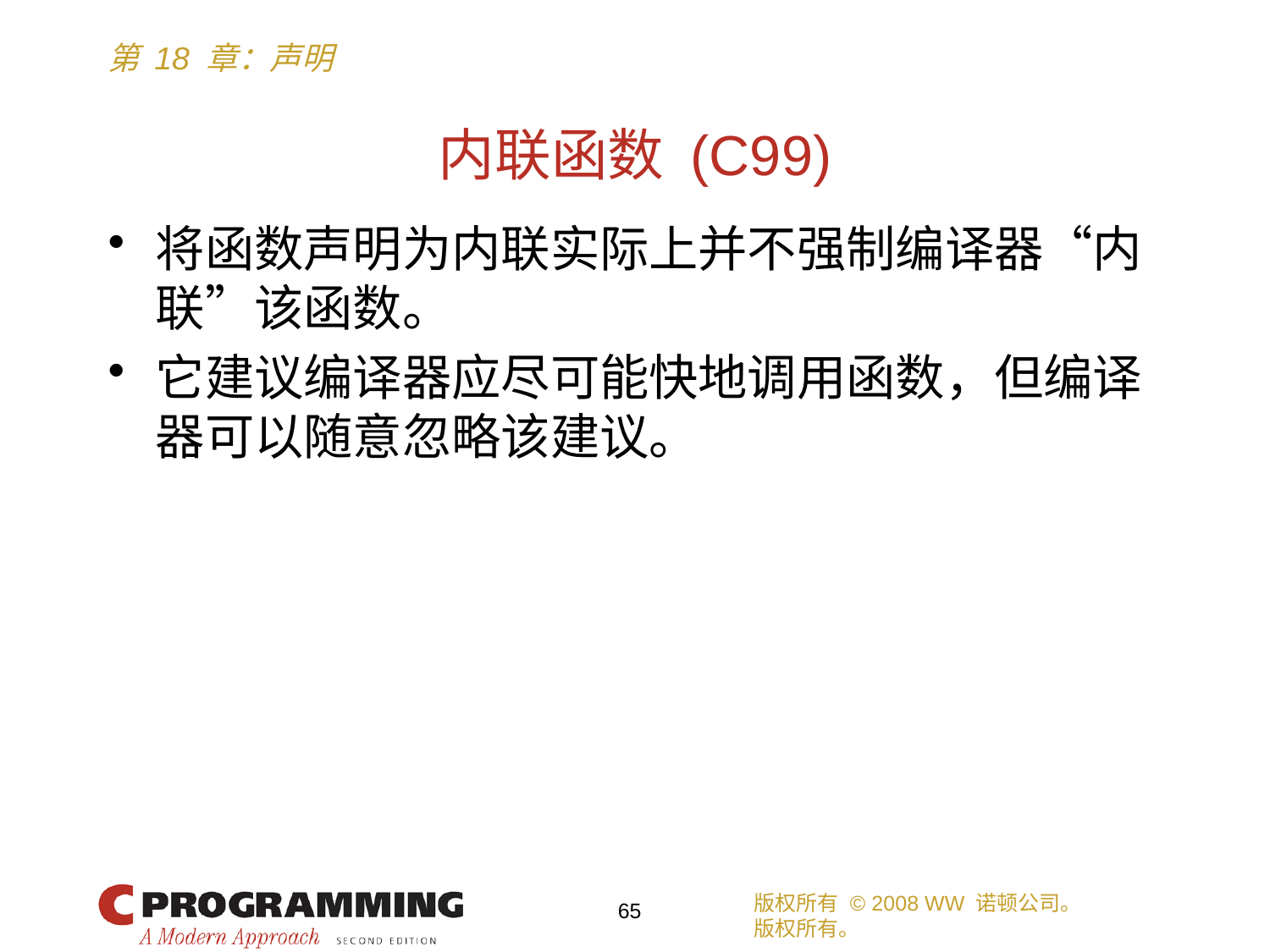

# 内联函数 (C99)
将函数声明为内联实际上并不强制编译器“内联”该函数。
它建议编译器应尽可能快地调用函数，但编译器可以随意忽略该建议。
版权所有 © 2008 WW 诺顿公司。
版权所有。
65